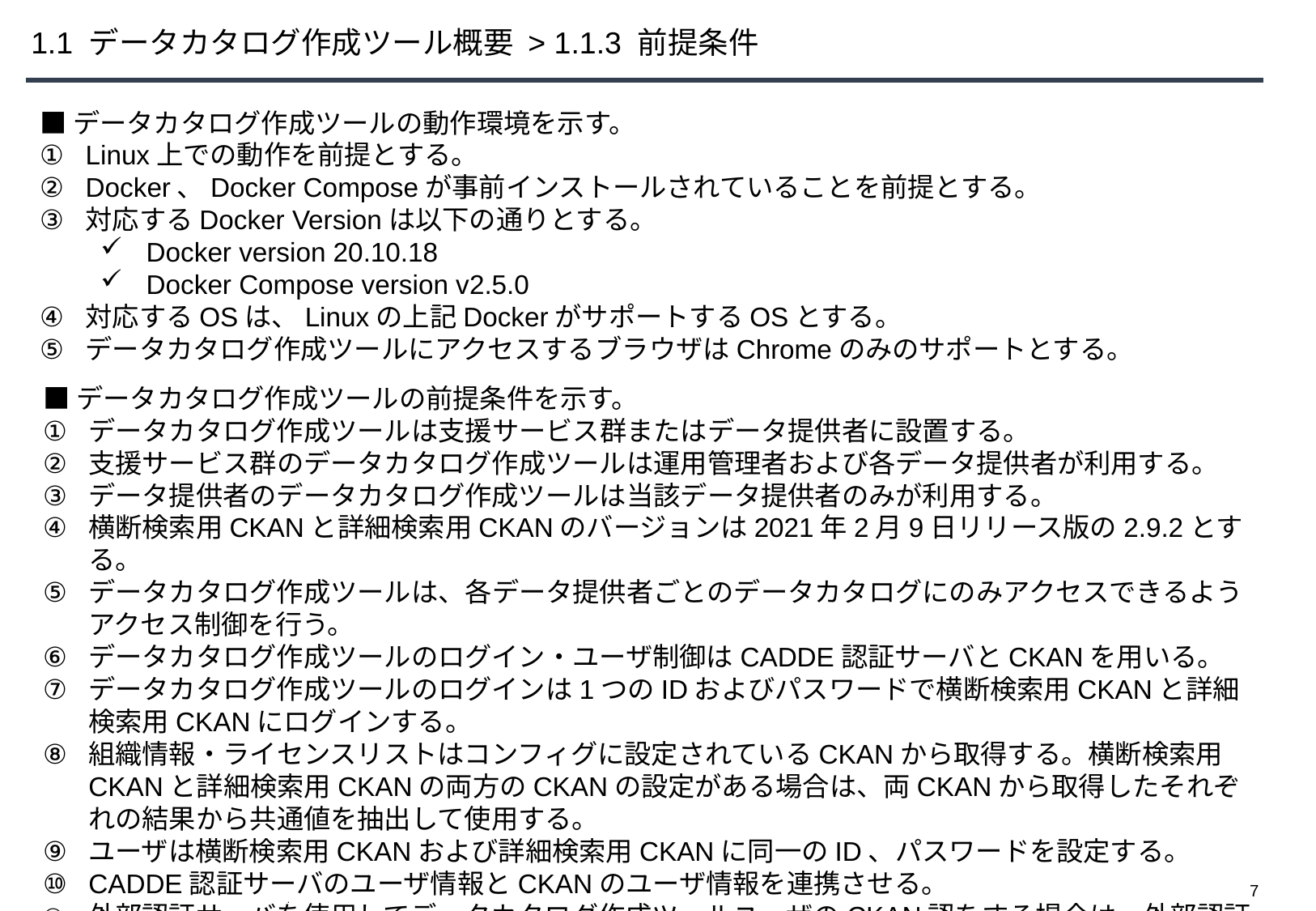

# 1.1 データカタログ作成ツール概要 > 1.1.3 前提条件
■データカタログ作成ツールの動作環境を示す。
Linux上での動作を前提とする。
Docker、Docker Composeが事前インストールされていることを前提とする。
対応するDocker Versionは以下の通りとする。
Docker version 20.10.18
Docker Compose version v2.5.0
対応するOSは、Linuxの上記DockerがサポートするOSとする。
データカタログ作成ツールにアクセスするブラウザはChromeのみのサポートとする。

■データカタログ作成ツールの前提条件を示す。
データカタログ作成ツールは支援サービス群またはデータ提供者に設置する。
支援サービス群のデータカタログ作成ツールは運用管理者および各データ提供者が利用する。
データ提供者のデータカタログ作成ツールは当該データ提供者のみが利用する。
横断検索用CKANと詳細検索用CKANのバージョンは2021年2月9日リリース版の2.9.2とする。
データカタログ作成ツールは、各データ提供者ごとのデータカタログにのみアクセスできるようアクセス制御を行う。
データカタログ作成ツールのログイン・ユーザ制御はCADDE認証サーバとCKANを用いる。
データカタログ作成ツールのログインは1つのIDおよびパスワードで横断検索用CKANと詳細検索用CKANにログインする。
組織情報・ライセンスリストはコンフィグに設定されているCKANから取得する。横断検索用CKANと詳細検索用CKANの両方のCKANの設定がある場合は、両CKANから取得したそれぞれの結果から共通値を抽出して使用する。
ユーザは横断検索用CKANおよび詳細検索用CKANに同一のID、パスワードを設定する。
CADDE認証サーバのユーザ情報とCKANのユーザ情報を連携させる。
外部認証サーバを使用してデータカタログ作成ツールユーザのCKAN認をする場合は、外部認証サーバにユーザ情報を設定する。